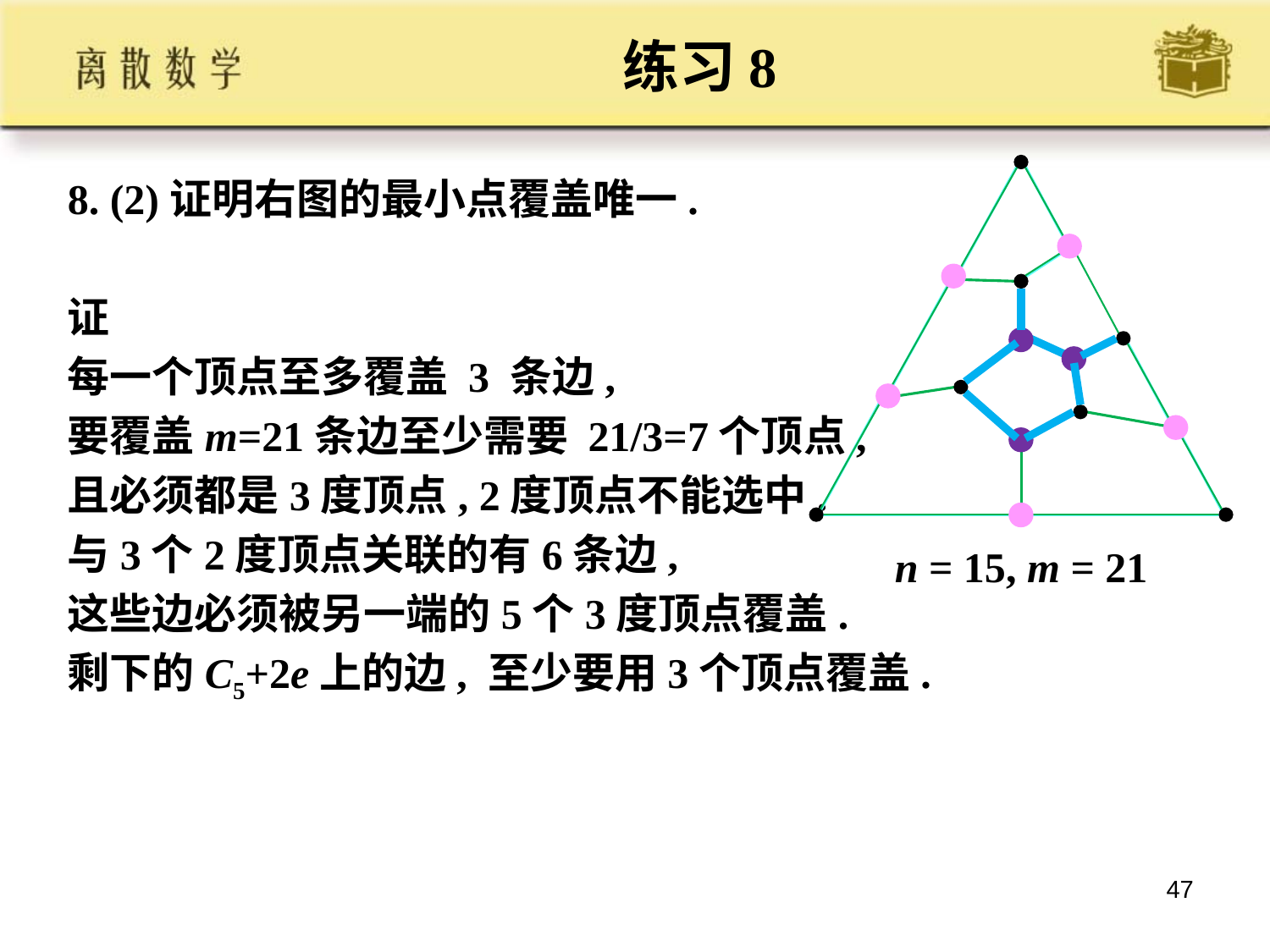

# 练习8

⋂⋃⊆⊂⊄⊇⊃⊅∈∉ℵØ
⊙⊖⊗⊕⇒⇔↔←→¬￢∧∨∀∃∄
≡=≠≈≅≥≤≮≯−±×÷−⌈⌉⌊⌋
∠∟⊥∥≅〜
◯○໐०￮∘৹ °º
Δπ∝∞≪≫∑∏
Αα Ββ Γγ Δδ Εε  ζ Ηη Θθ Ιι Κκ Λλ Μμ  Ｎ Ξξ Οο Ππ Ρρ Σσ Ττ Υυ Φφ Χχ Ψψ Ωω
8. (2)证明右图的最小点覆盖唯一.

证
每一个顶点至多覆盖 3 条边,
要覆盖m=21条边至少需要 21/3=7个顶点,
且必须都是3度顶点, 2度顶点不能选中.
与3个2度顶点关联的有6条边,
这些边必须被另一端的5个3度顶点覆盖.
剩下的C5+2e上的边, 至少要用3个顶点覆盖.

n = 15, m = 21
47